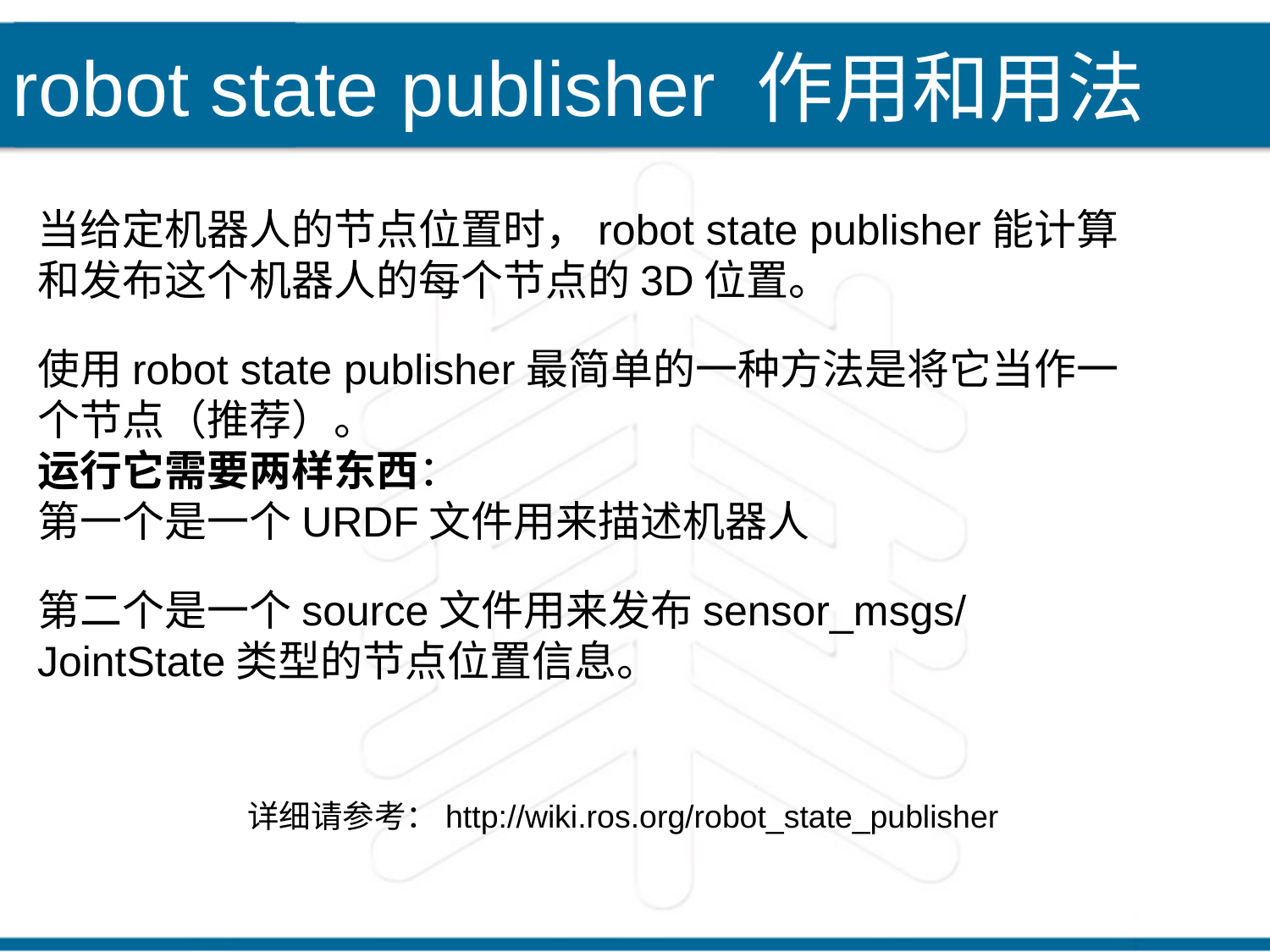

robot state publisher 作用和用法
当给定机器人的节点位置时，robot state publisher能计算和发布这个机器人的每个节点的3D位置。

使用robot state publisher最简单的一种方法是将它当作一个节点（推荐）。
运行它需要两样东西：
第一个是一个URDF文件用来描述机器人

第二个是一个source文件用来发布sensor_msgs/JointState类型的节点位置信息。

详细请参考：http://wiki.ros.org/robot_state_publisher